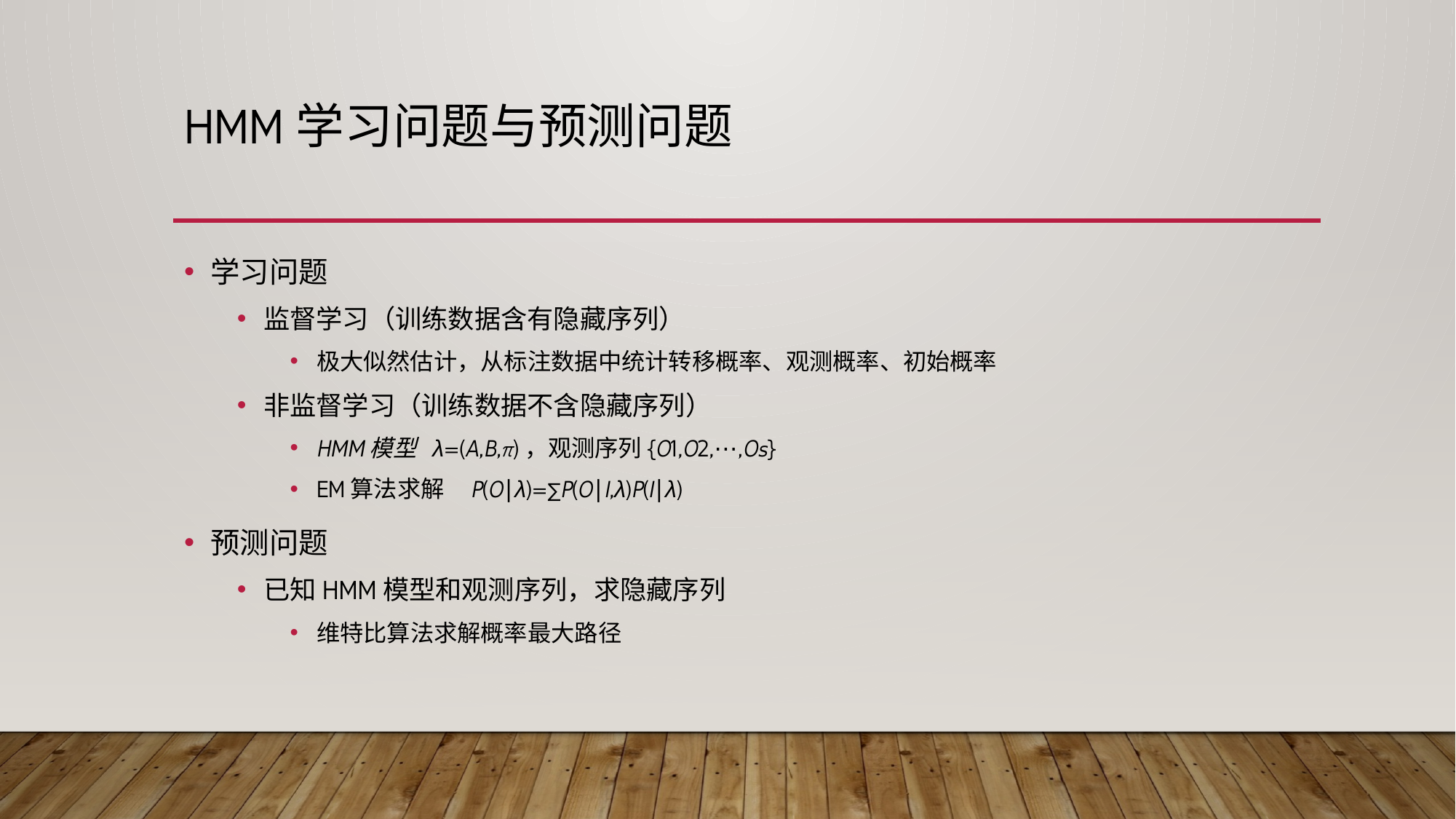

# HMM学习问题与预测问题
学习问题
监督学习（训练数据含有隐藏序列）
极大似然估计，从标注数据中统计转移概率、观测概率、初始概率
非监督学习（训练数据不含隐藏序列）
HMM模型  λ=(A,B,π)，观测序列{O1​,O2​,⋯,Os​}
EM算法求解    P(O∣λ)=∑P(O∣I,λ)P(I∣λ)
预测问题
已知HMM模型和观测序列，求隐藏序列
维特比算法求解概率最大路径